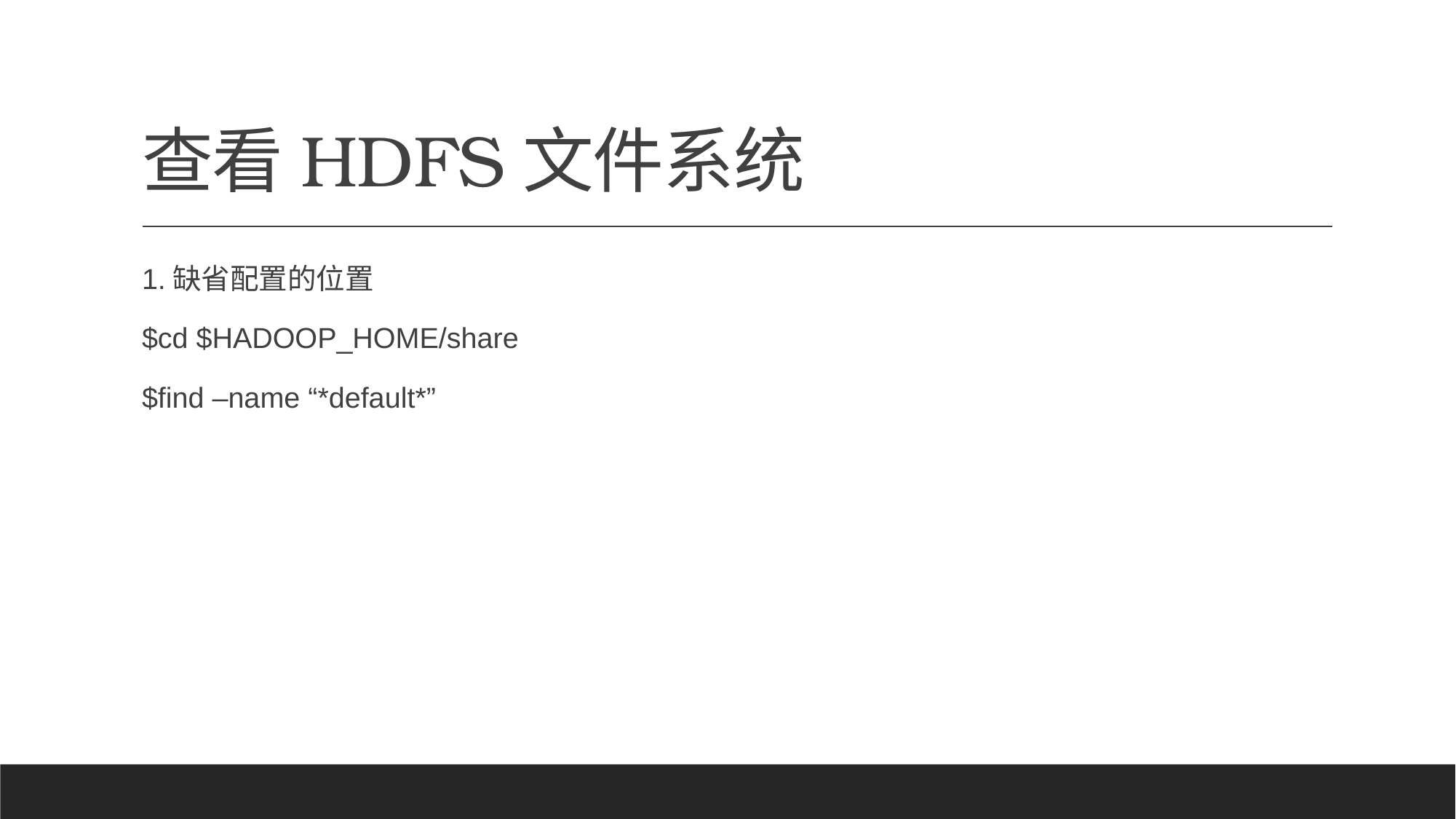

# 查看HDFS文件系统
1.缺省配置的位置
$cd $HADOOP_HOME/share
$find –name “*default*”